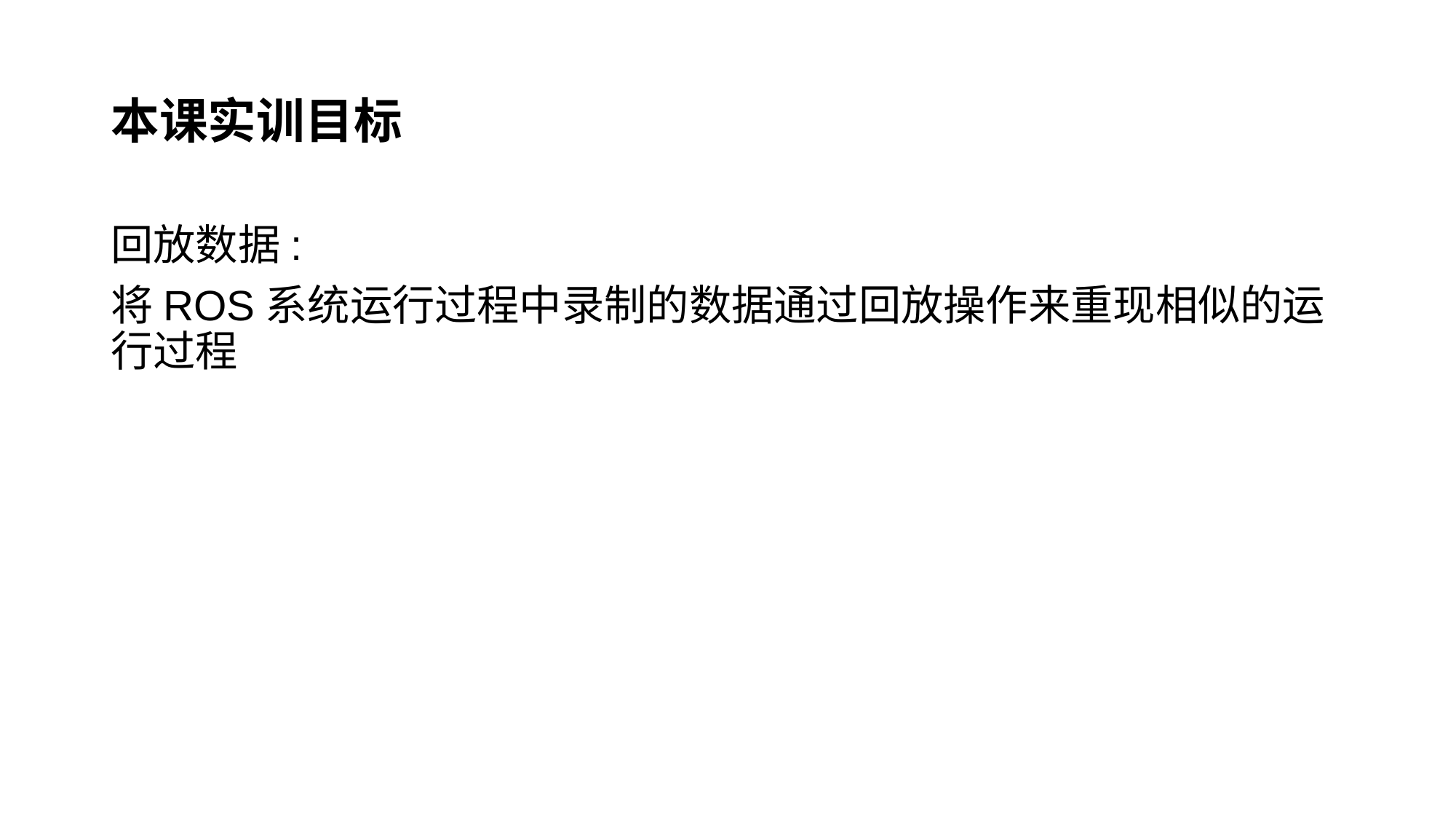

# 本课实训目标
回放数据:
将ROS系统运行过程中录制的数据通过回放操作来重现相似的运  行过程